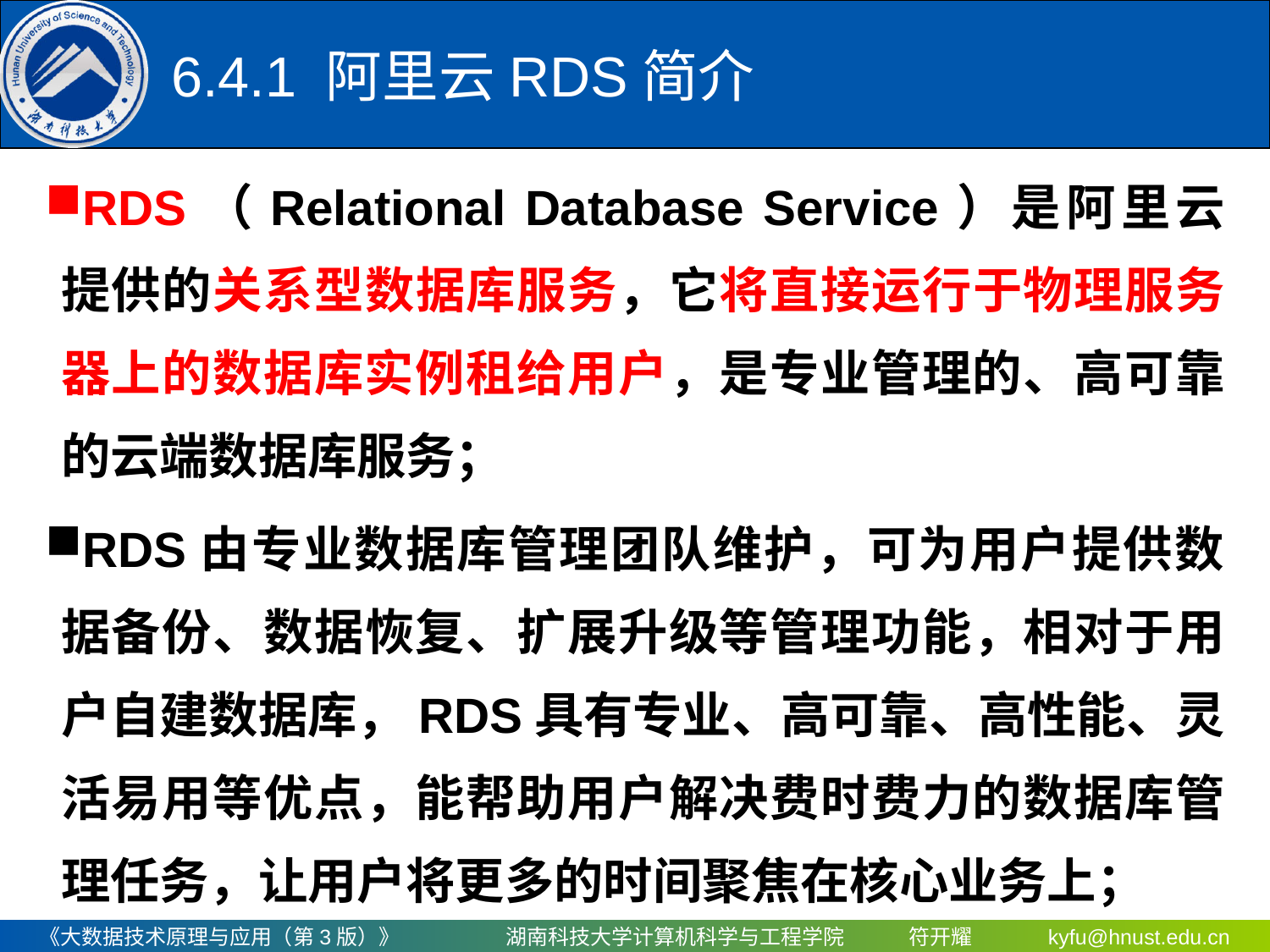

6.4.1 阿里云RDS简介
RDS（Relational Database Service）是阿里云提供的关系型数据库服务，它将直接运行于物理服务器上的数据库实例租给用户，是专业管理的、高可靠的云端数据库服务；
RDS由专业数据库管理团队维护，可为用户提供数据备份、数据恢复、扩展升级等管理功能，相对于用户自建数据库，RDS具有专业、高可靠、高性能、灵活易用等优点，能帮助用户解决费时费力的数据库管理任务，让用户将更多的时间聚焦在核心业务上；